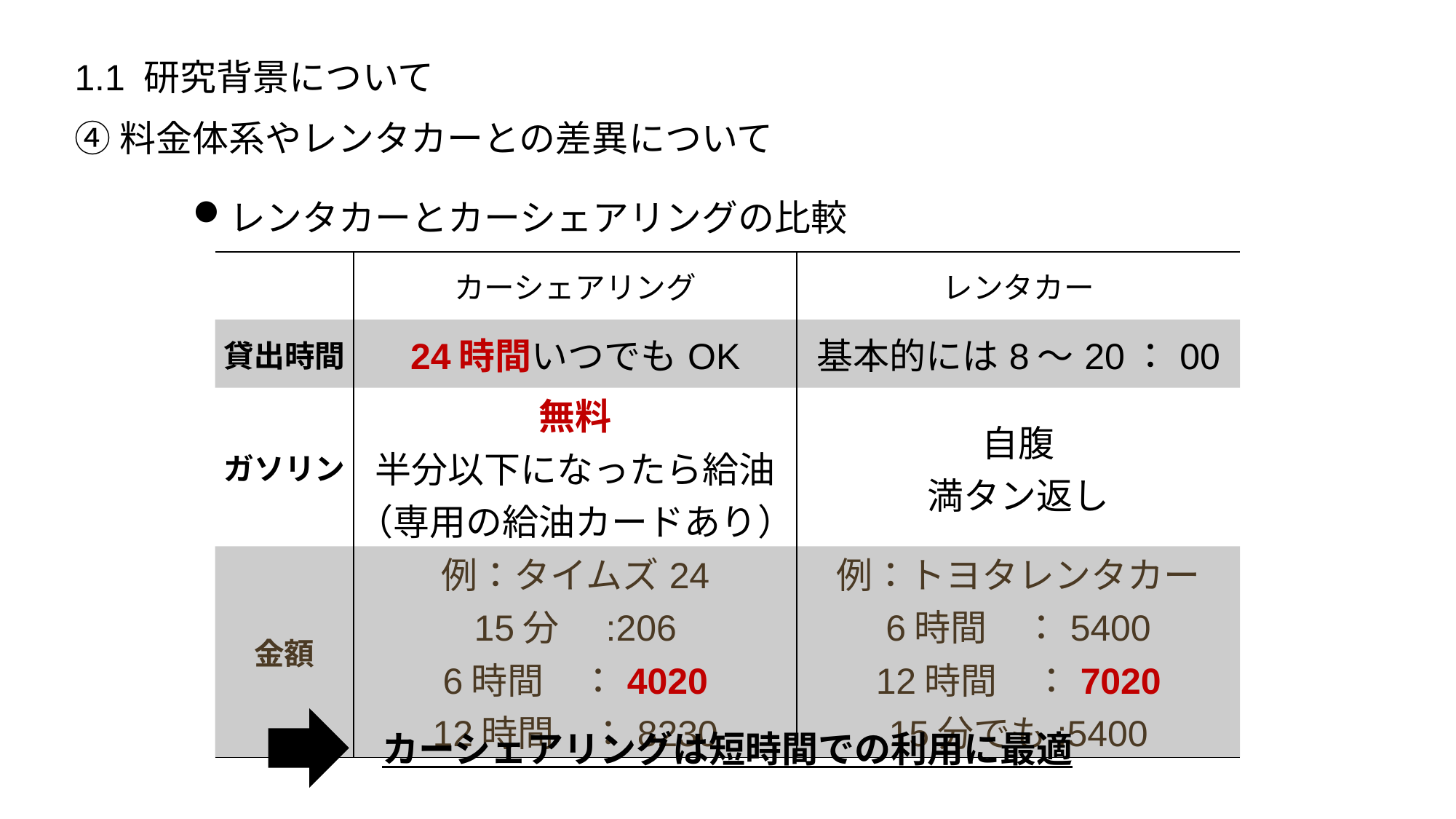

1.1 研究背景について
④料金体系やレンタカーとの差異について
レンタカーとカーシェアリングの比較
|  | カーシェアリング | レンタカー |
| --- | --- | --- |
| 貸出時間 | 24時間いつでもOK | 基本的には8～20：00 |
| ガソリン | 無料 半分以下になったら給油 （専用の給油カードあり） | 自腹 満タン返し |
| 金額 | 例：タイムズ24 15分　:206 6時間　：4020 12時間　：8230 | 例：トヨタレンタカー 6時間　：5400 12時間　：7020 15分でも:5400 |

カーシェアリングは短時間での利用に最適